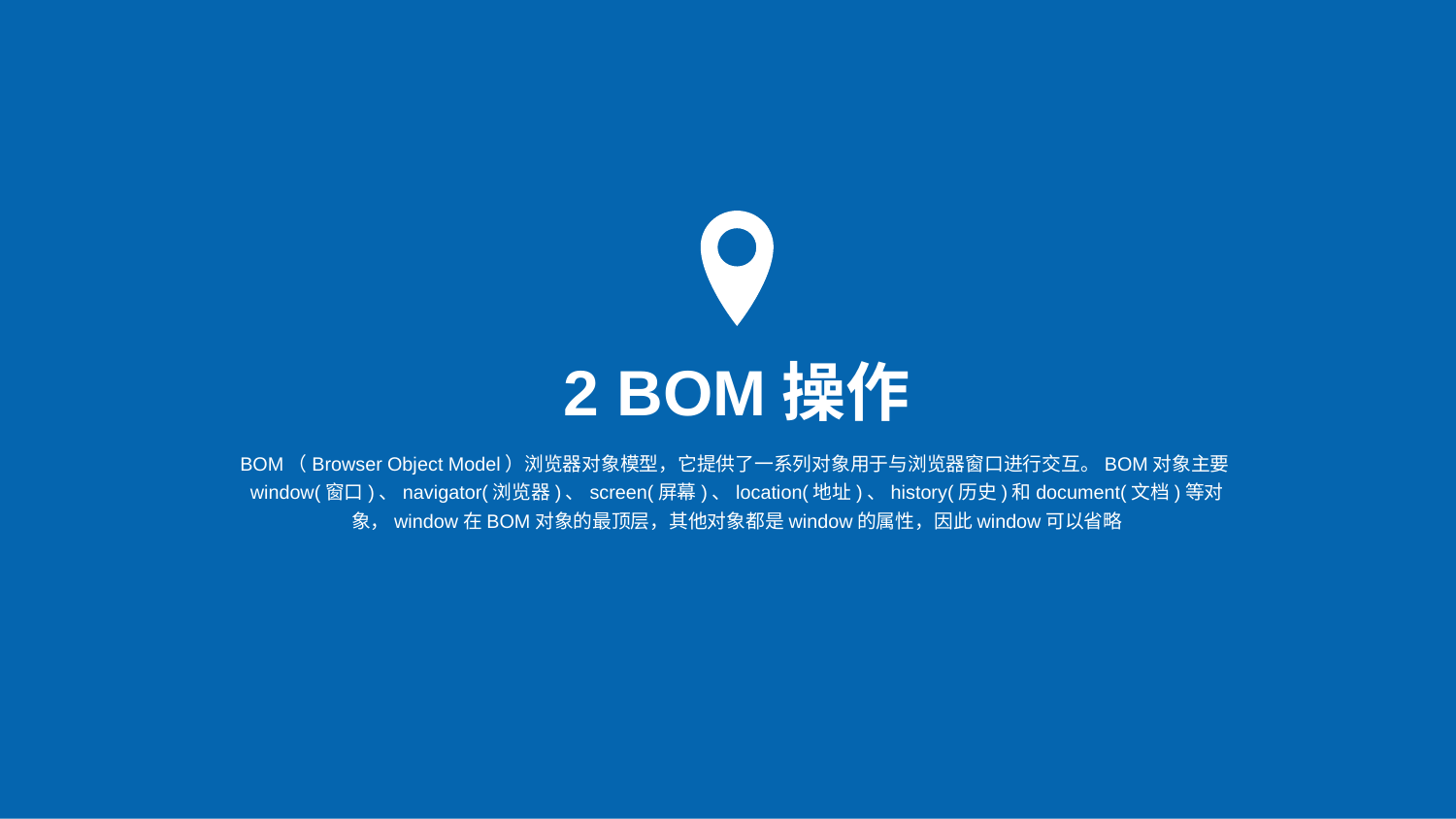

2 BOM操作
BOM（Browser Object Model）浏览器对象模型，它提供了一系列对象用于与浏览器窗口进行交互。BOM对象主要window(窗口)、navigator(浏览器)、screen(屏幕)、location(地址)、history(历史)和document(文档)等对象，window在BOM对象的最顶层，其他对象都是window的属性，因此window可以省略